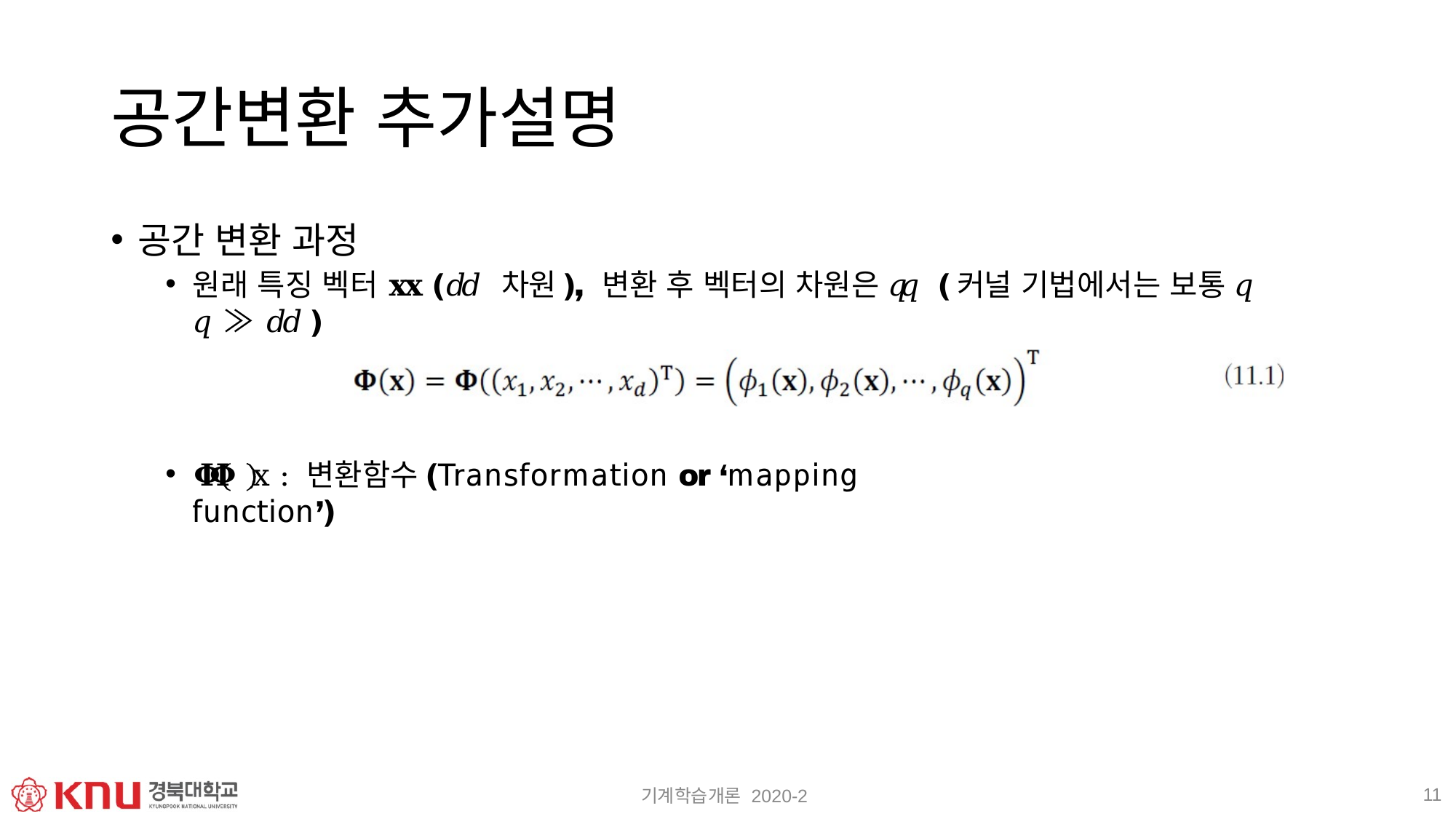

# 공간변환 추가설명
공간 변환 과정
원래 특징 벡터 𝐱𝐱(𝑑𝑑 차원), 변환 후 벡터의 차원은 𝑞𝑞 (커널 기법에서는 보통 𝑞𝑞 ≫ 𝑑𝑑)

𝚽𝚽 x : 변환함수(Transformation or ‘mapping function’)

11
기계학습개론 2020-2